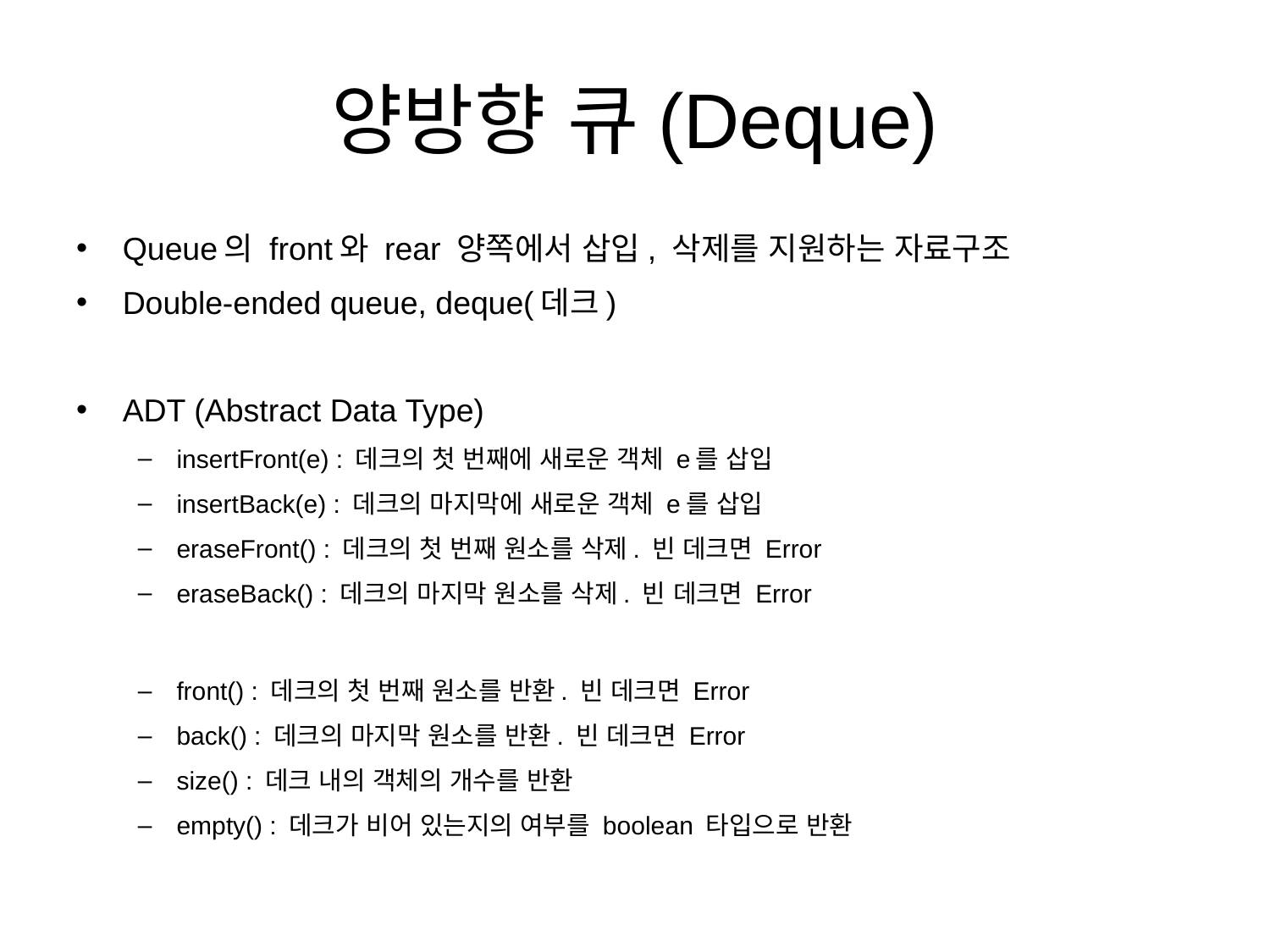

# 양방향 큐(Deque)
Queue의 front와 rear 양쪽에서 삽입, 삭제를 지원하는 자료구조
Double-ended queue, deque(데크)

ADT (Abstract Data Type)
insertFront(e) : 데크의 첫 번째에 새로운 객체 e를 삽입
insertBack(e) : 데크의 마지막에 새로운 객체 e를 삽입
eraseFront() : 데크의 첫 번째 원소를 삭제. 빈 데크면 Error
eraseBack() : 데크의 마지막 원소를 삭제. 빈 데크면 Error

front() : 데크의 첫 번째 원소를 반환. 빈 데크면 Error
back() : 데크의 마지막 원소를 반환. 빈 데크면 Error
size() : 데크 내의 객체의 개수를 반환
empty() : 데크가 비어 있는지의 여부를 boolean 타입으로 반환